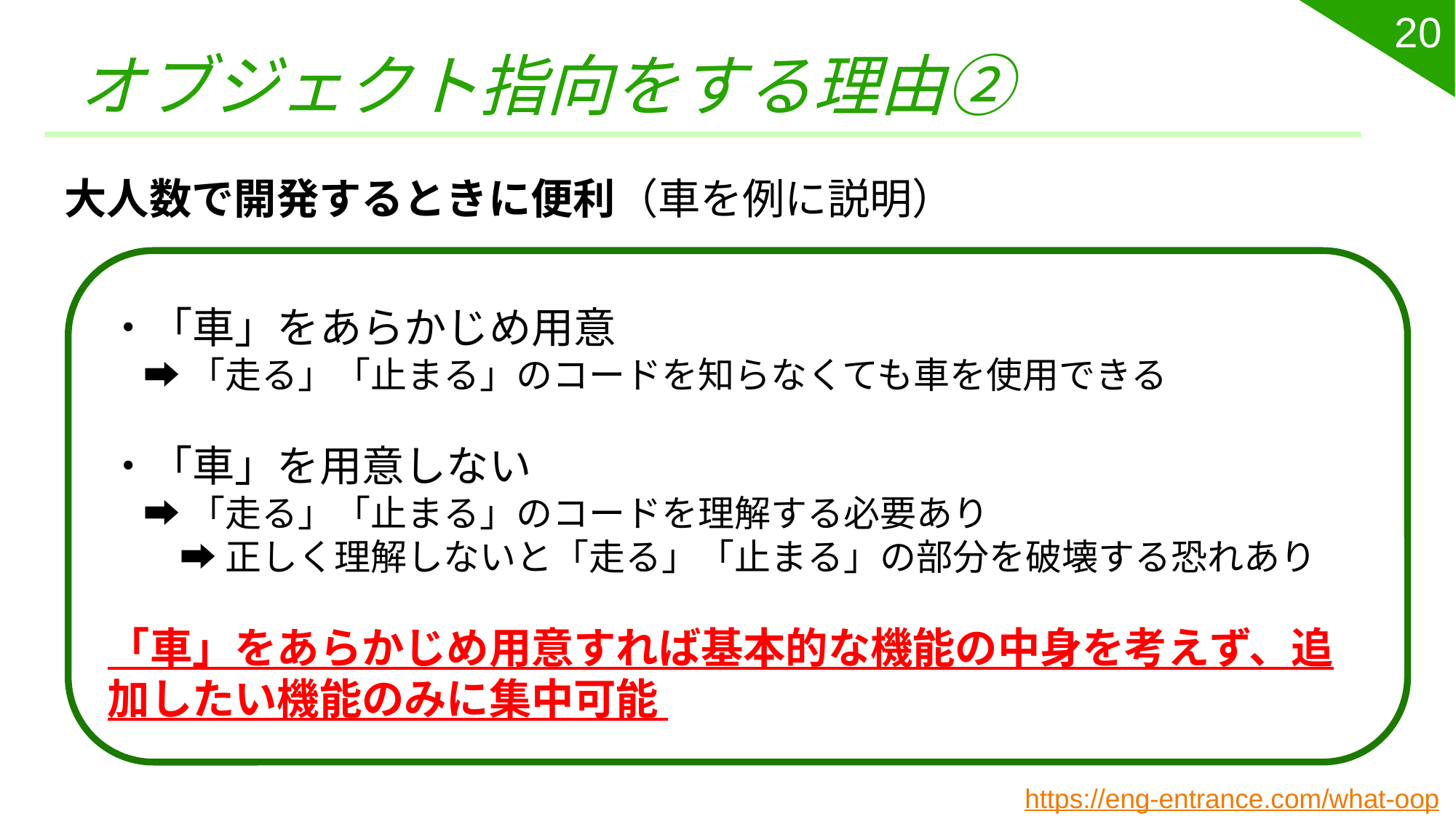

20
# オブジェクト指向をする理由②
大人数で開発するときに便利（車を例に説明）

・「車」をあらかじめ用意
　➡ 「走る」「止まる」のコードを知らなくても車を使用できる

・「車」を用意しない
　➡ 「走る」「止まる」のコードを理解する必要あり
　　➡ 正しく理解しないと「走る」「止まる」の部分を破壊する恐れあり

「車」をあらかじめ用意すれば基本的な機能の中身を考えず、追加したい機能のみに集中可能
https://eng-entrance.com/what-oop